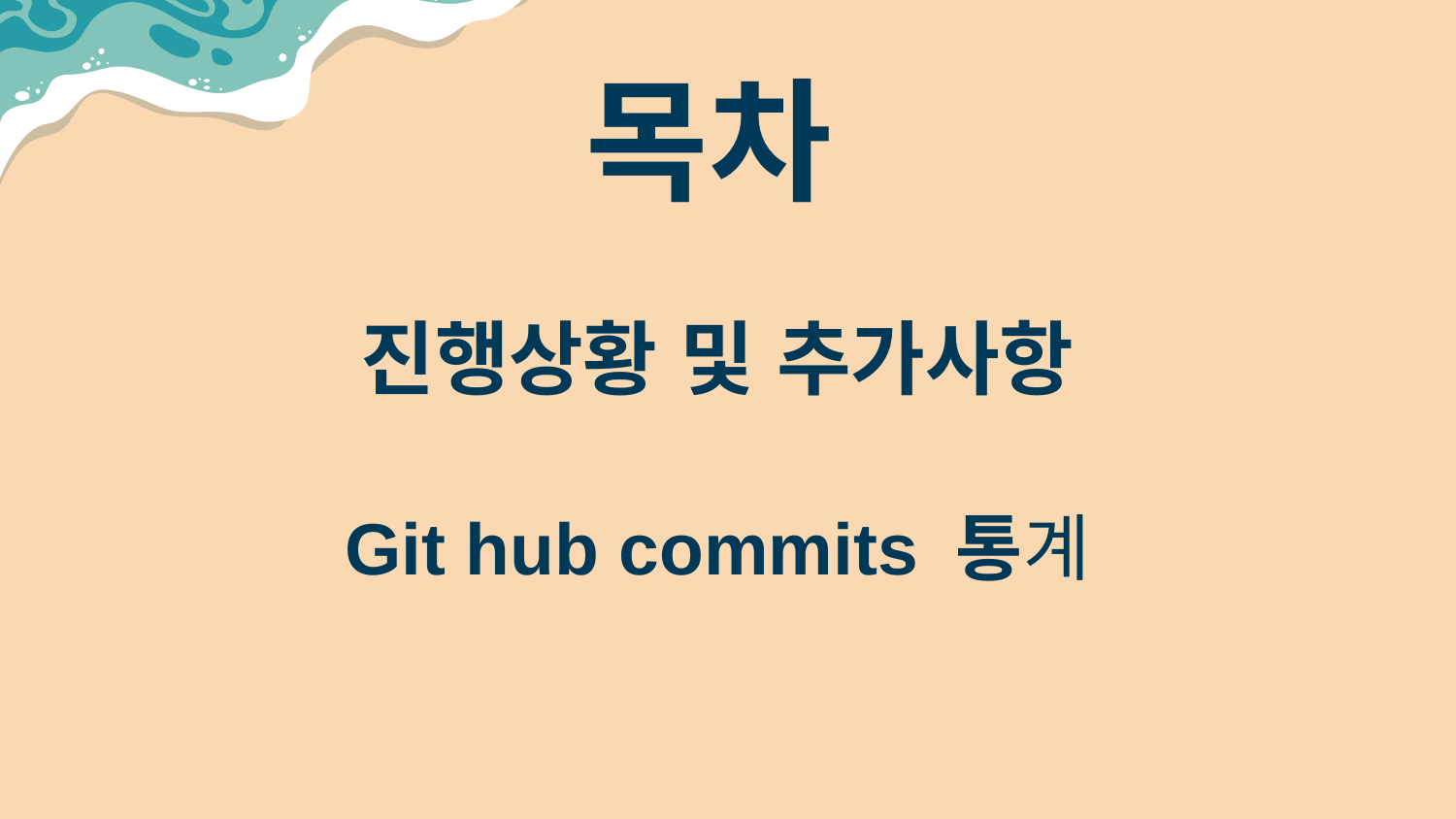

# 목차
진행상황 및 추가사항

Git hub commits 통계